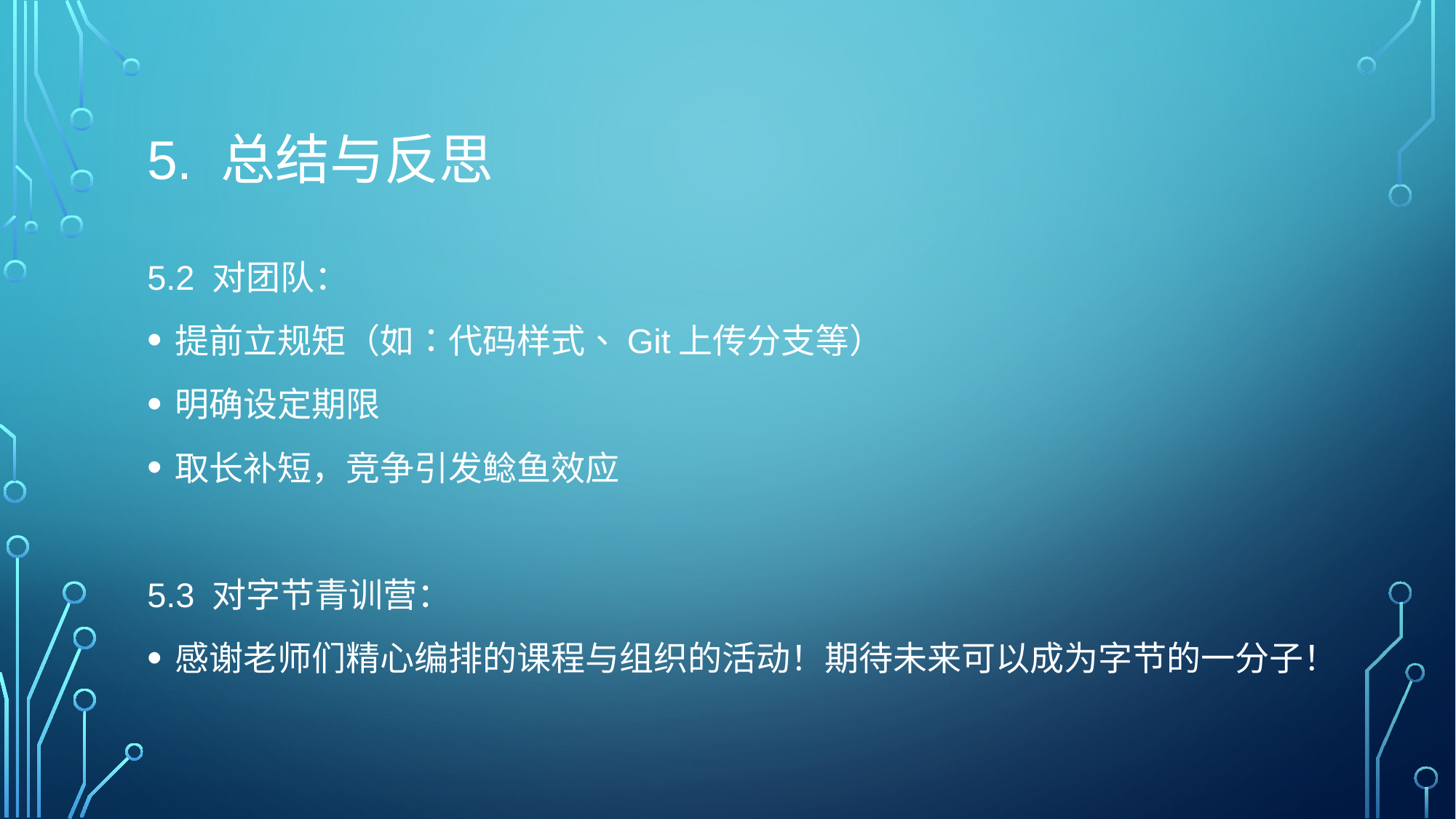

# 5. 总结与反思
5.2 对团队：
提前立规矩（如：代码样式、Git上传分支等）
明确设定期限
取长补短，竞争引发鲶鱼效应

5.3 对字节青训营：
感谢老师们精心编排的课程与组织的活动！期待未来可以成为字节的一分子！